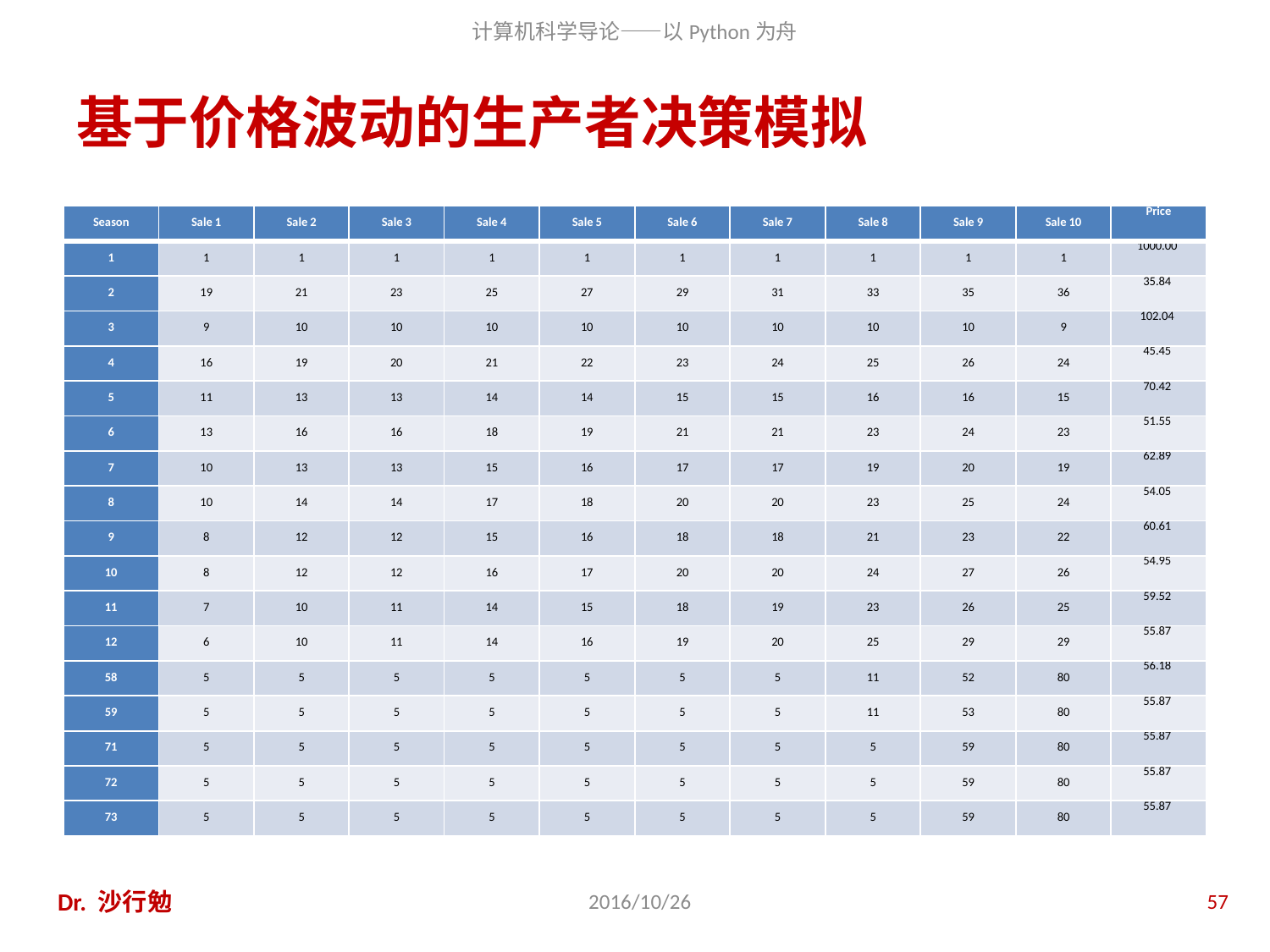

# 基于价格波动的生产者决策模拟
| Season | Sale 1 | Sale 2 | Sale 3 | Sale 4 | Sale 5 | Sale 6 | Sale 7 | Sale 8 | Sale 9 | Sale 10 | Price |
| --- | --- | --- | --- | --- | --- | --- | --- | --- | --- | --- | --- |
| 1 | 1 | 1 | 1 | 1 | 1 | 1 | 1 | 1 | 1 | 1 | 1000.00 |
| 2 | 19 | 21 | 23 | 25 | 27 | 29 | 31 | 33 | 35 | 36 | 35.84 |
| 3 | 9 | 10 | 10 | 10 | 10 | 10 | 10 | 10 | 10 | 9 | 102.04 |
| 4 | 16 | 19 | 20 | 21 | 22 | 23 | 24 | 25 | 26 | 24 | 45.45 |
| 5 | 11 | 13 | 13 | 14 | 14 | 15 | 15 | 16 | 16 | 15 | 70.42 |
| 6 | 13 | 16 | 16 | 18 | 19 | 21 | 21 | 23 | 24 | 23 | 51.55 |
| 7 | 10 | 13 | 13 | 15 | 16 | 17 | 17 | 19 | 20 | 19 | 62.89 |
| 8 | 10 | 14 | 14 | 17 | 18 | 20 | 20 | 23 | 25 | 24 | 54.05 |
| 9 | 8 | 12 | 12 | 15 | 16 | 18 | 18 | 21 | 23 | 22 | 60.61 |
| 10 | 8 | 12 | 12 | 16 | 17 | 20 | 20 | 24 | 27 | 26 | 54.95 |
| 11 | 7 | 10 | 11 | 14 | 15 | 18 | 19 | 23 | 26 | 25 | 59.52 |
| 12 | 6 | 10 | 11 | 14 | 16 | 19 | 20 | 25 | 29 | 29 | 55.87 |
| 58 | 5 | 5 | 5 | 5 | 5 | 5 | 5 | 11 | 52 | 80 | 56.18 |
| 59 | 5 | 5 | 5 | 5 | 5 | 5 | 5 | 11 | 53 | 80 | 55.87 |
| 71 | 5 | 5 | 5 | 5 | 5 | 5 | 5 | 5 | 59 | 80 | 55.87 |
| 72 | 5 | 5 | 5 | 5 | 5 | 5 | 5 | 5 | 59 | 80 | 55.87 |
| 73 | 5 | 5 | 5 | 5 | 5 | 5 | 5 | 5 | 59 | 80 | 55.87 |
Dr. 沙行勉
2016/10/26
57